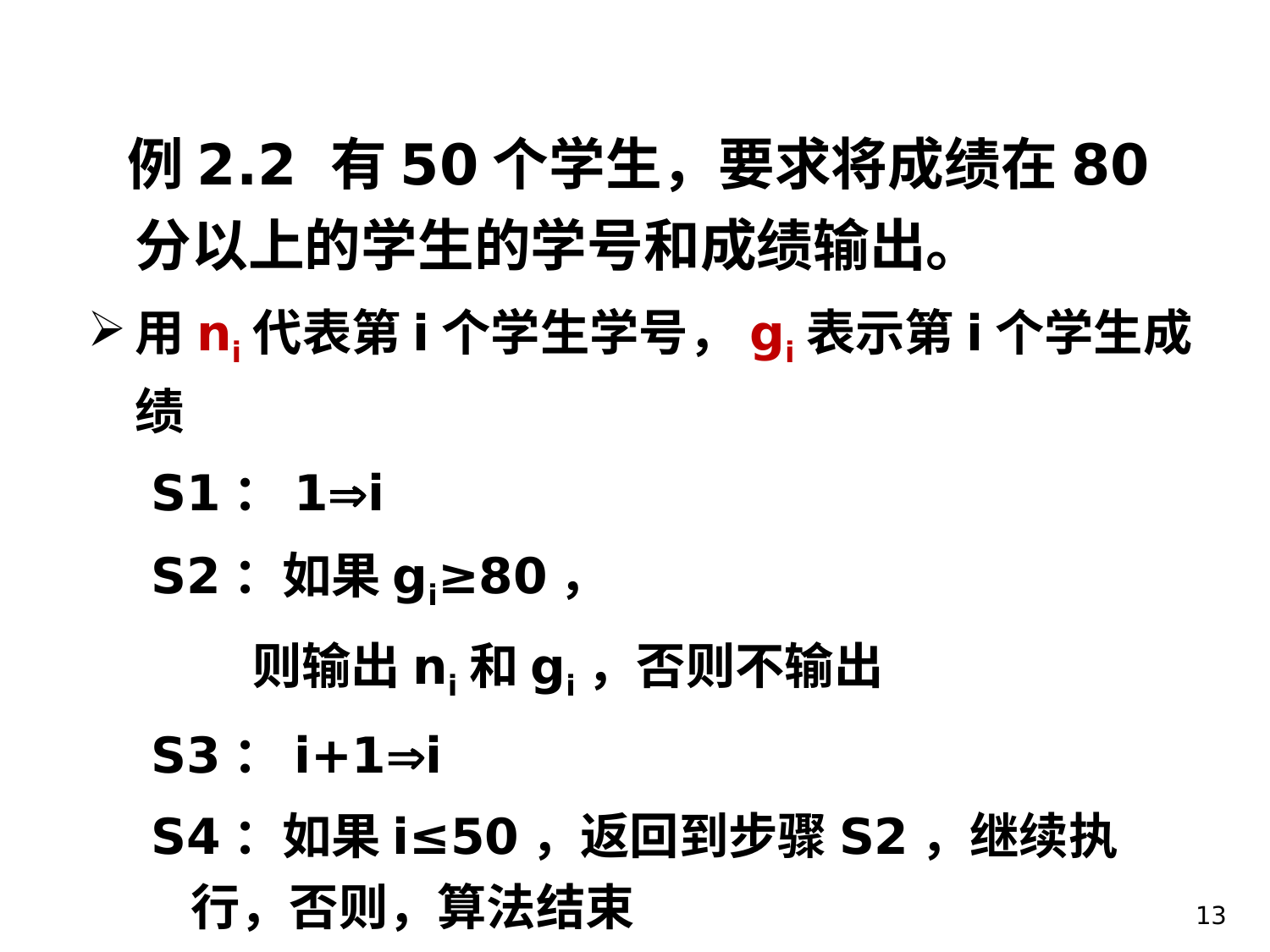

例2.2 有50个学生，要求将成绩在80分以上的学生的学号和成绩输出。
用ni代表第i个学生学号，gi表示第i个学生成绩
S1：1⇒i
S2：如果gi≥80，
        则输出ni和gi，否则不输出
S3：i+1⇒i
S4：如果i≤50，返回到步骤S2，继续执行，否则，算法结束

13